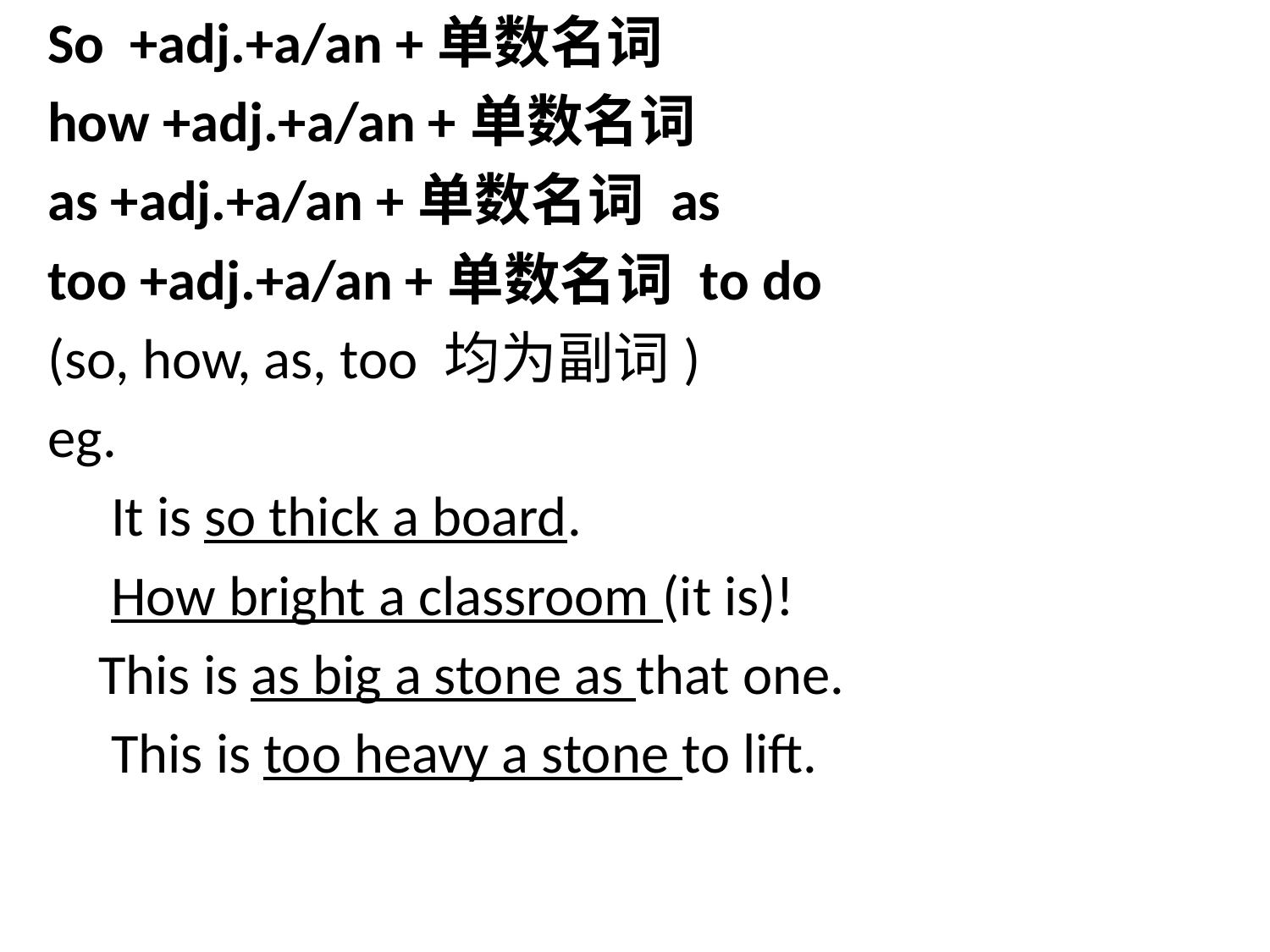

So  +adj.+a/an +单数名词
how +adj.+a/an +单数名词
as +adj.+a/an +单数名词 as
too +adj.+a/an +单数名词 to do
(so, how, as, too 均为副词)
eg.
     It is so thick a board.
     How bright a classroom (it is)!
    This is as big a stone as that one.
     This is too heavy a stone to lift.